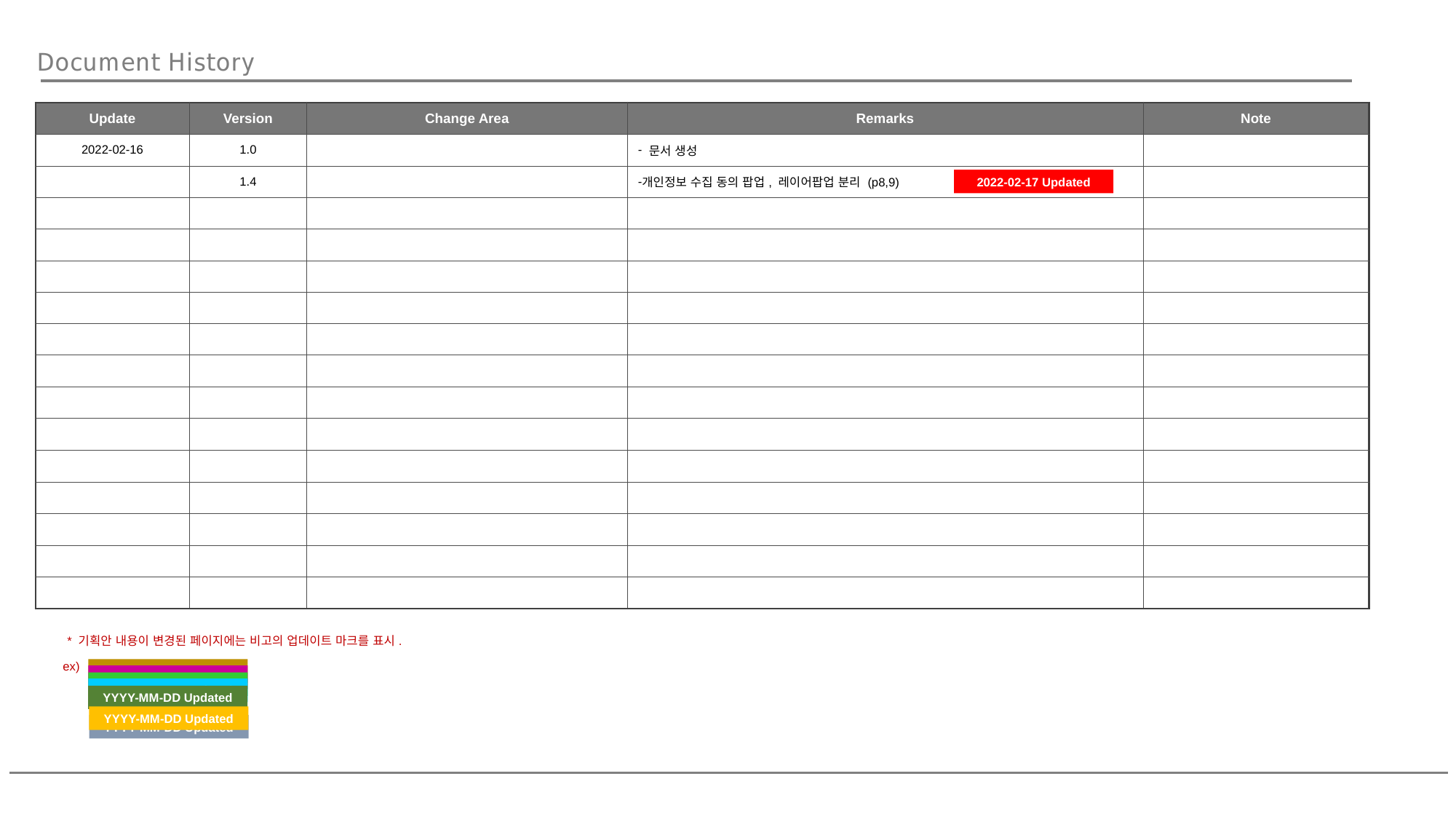

| Update | Version | Change Area | Remarks | Note |
| --- | --- | --- | --- | --- |
| 2022-02-16 | 1.0 |  | 문서 생성 |  |
|  | 1.4 |  | 개인정보 수집 동의 팝업, 레이어팝업 분리 (p8,9) |  |
|  |  |  |  |  |
|  |  |  |  |  |
|  |  |  |  |  |
|  |  |  |  |  |
|  |  |  |  |  |
|  |  |  |  |  |
|  |  |  |  |  |
|  |  |  |  |  |
|  |  |  |  |  |
|  |  |  |  |  |
|  |  |  |  |  |
|  |  |  |  |  |
|  |  |  |  |  |
2022-02-17 Updated
* 기획안 내용이 변경된 페이지에는 비고의 업데이트 마크를 표시.
ex)
YYYY-MM-DD Updated
YYYY-MM-DD Updated
YYYY-MM-DD Updated
YYYY-MM-DD Updated
YYYY-MM-DD Updated
YYYY-MM-DD Updated
YYYY-MM-DD Updated